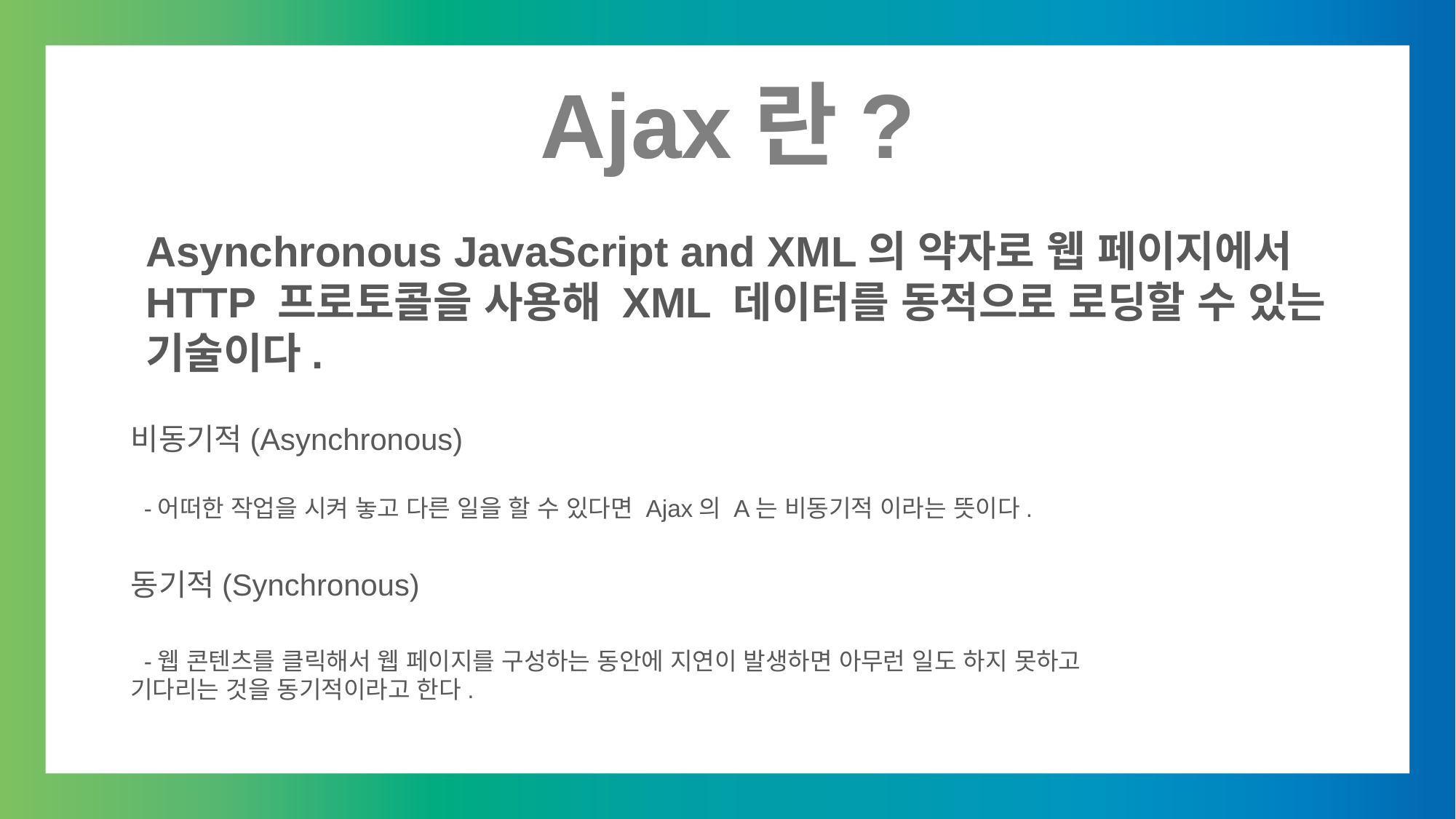

Ajax란?
Asynchronous JavaScript and XML의 약자로 웹 페이지에서 HTTP 프로토콜을 사용해 XML 데이터를 동적으로 로딩할 수 있는 기술이다.

비동기적(Asynchronous)

  -어떠한 작업을 시켜 놓고 다른 일을 할 수 있다면 Ajax의 A는 비동기적 이라는 뜻이다.

동기적(Synchronous)

  -웹 콘텐츠를 클릭해서 웹 페이지를 구성하는 동안에 지연이 발생하면 아무런 일도 하지 못하고
기다리는 것을 동기적이라고 한다.